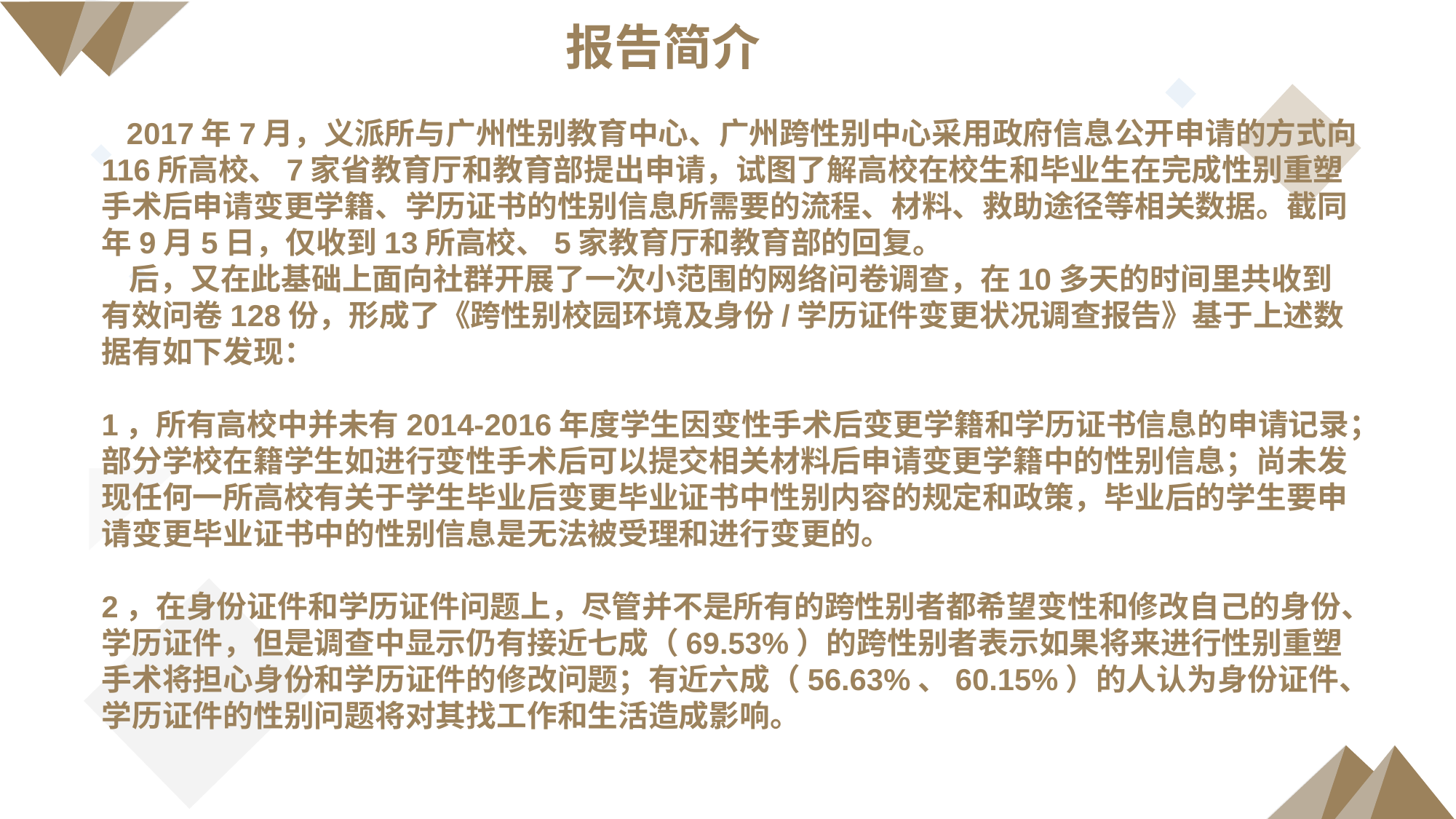

报告简介

   2017年7月，义派所与广州性别教育中心、广州跨性别中心采用政府信息公开申请的方式向116所高校、7家省教育厅和教育部提出申请，试图了解高校在校生和毕业生在完成性别重塑手术后申请变更学籍、学历证书的性别信息所需要的流程、材料、救助途径等相关数据。截同年9月5日，仅收到13所高校、5家教育厅和教育部的回复。
   后，又在此基础上面向社群开展了一次小范围的网络问卷调查，在10多天的时间里共收到有效问卷128份，形成了《跨性别校园环境及身份/学历证件变更状况调查报告》基于上述数据有如下发现：

1，所有高校中并未有2014-2016年度学生因变性手术后变更学籍和学历证书信息的申请记录；部分学校在籍学生如进行变性手术后可以提交相关材料后申请变更学籍中的性别信息；尚未发现任何一所高校有关于学生毕业后变更毕业证书中性别内容的规定和政策，毕业后的学生要申请变更毕业证书中的性别信息是无法被受理和进行变更的。

2，在身份证件和学历证件问题上，尽管并不是所有的跨性别者都希望变性和修改自己的身份、学历证件，但是调查中显示仍有接近七成（69.53%）的跨性别者表示如果将来进行性别重塑手术将担心身份和学历证件的修改问题；有近六成（56.63%、60.15%）的人认为身份证件、学历证件的性别问题将对其找工作和生活造成影响。